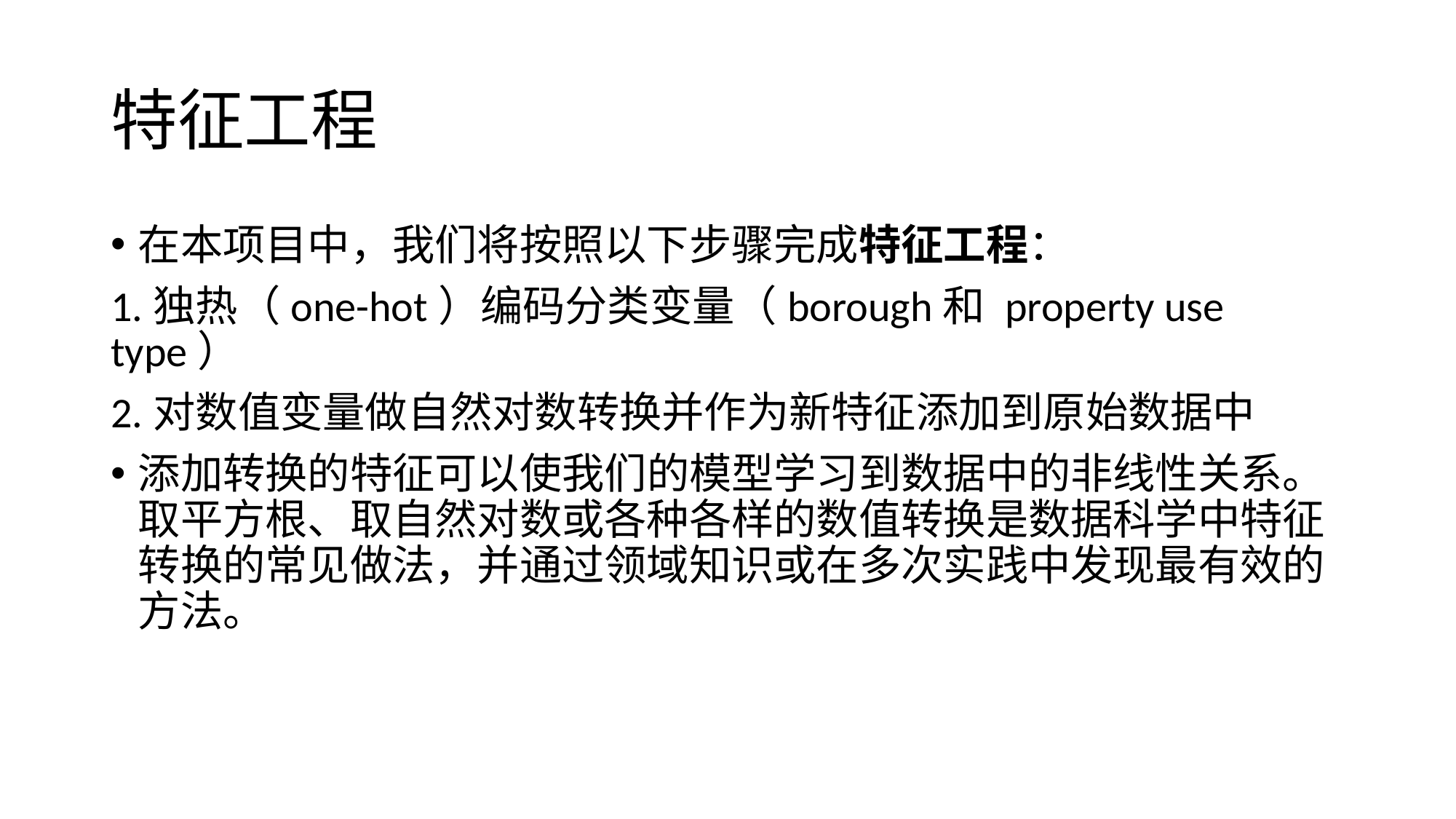

# 特征工程
在本项目中，我们将按照以下步骤完成特征工程：
1.独热（one-hot）编码分类变量（borough和 property use type）
2.对数值变量做自然对数转换并作为新特征添加到原始数据中
添加转换的特征可以使我们的模型学习到数据中的非线性关系。取平方根、取自然对数或各种各样的数值转换是数据科学中特征转换的常见做法，并通过领域知识或在多次实践中发现最有效的方法。